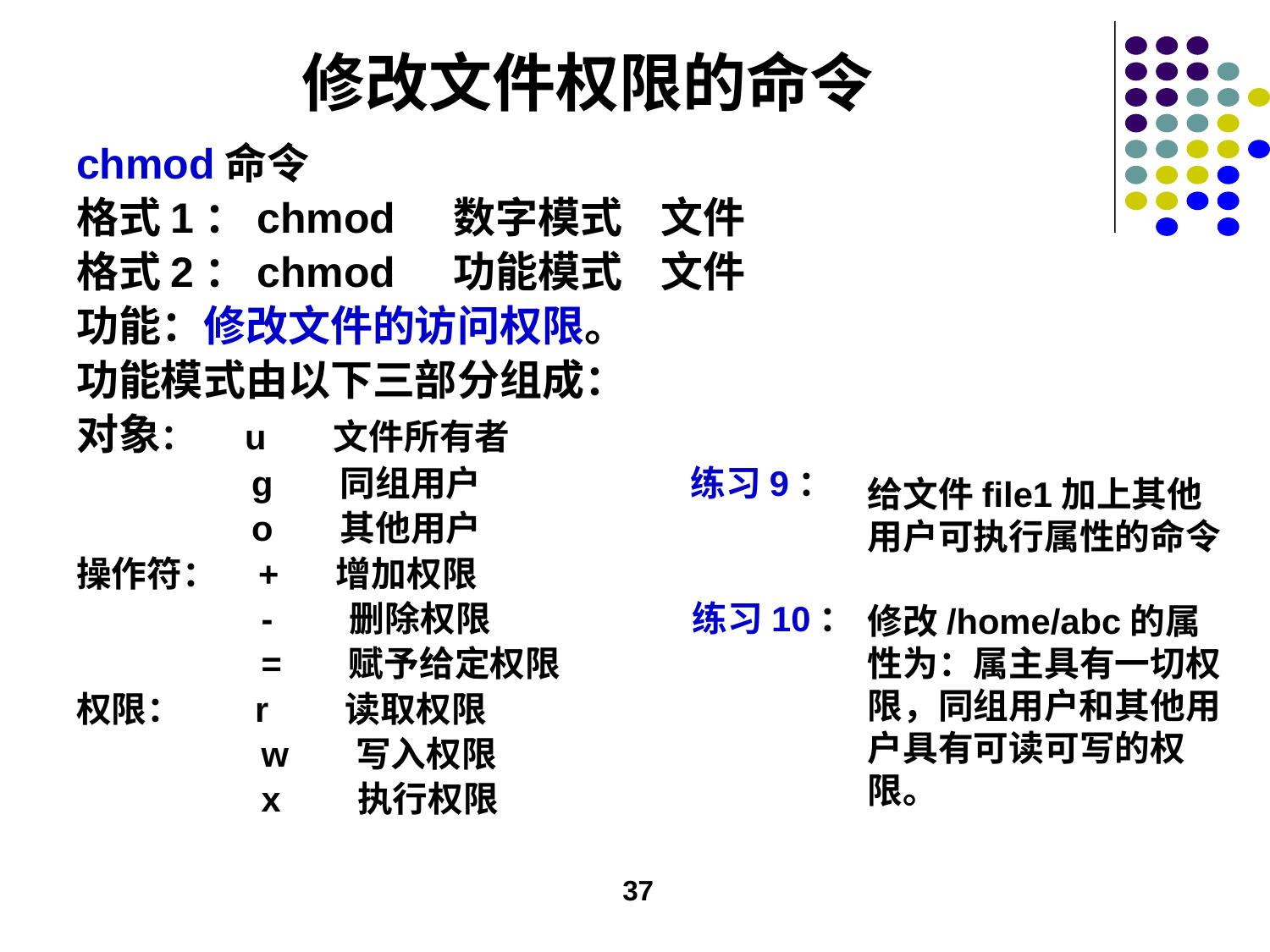

# 修改文件权限的命令
chmod命令
格式1：chmod    数字模式    文件
格式2：chmod    功能模式    文件
功能：修改文件的访问权限。
功能模式由以下三部分组成：
对象：     u      文件所有者
                  g      同组用户                          练习9：
                  o      其他用户
操作符：    +     增加权限
                   -       删除权限                         练习10：
                   =      赋予给定权限
权限：        r       读取权限
                   w      写入权限
                   x       执行权限

给文件file1加上其他用户可执行属性的命令

修改/home/abc的属性为：属主具有一切权限，同组用户和其他用户具有可读可写的权限。
37